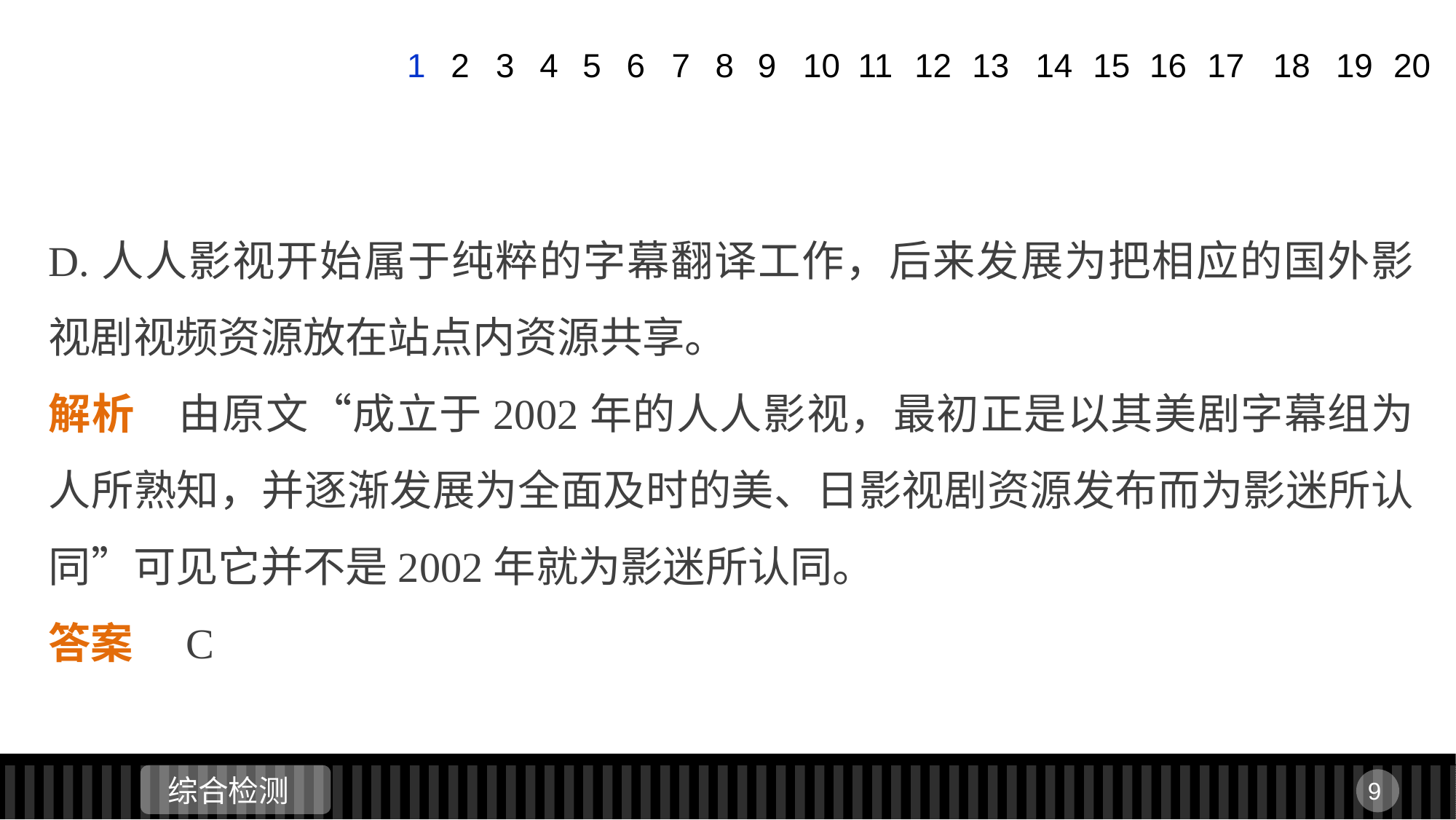

1
2
3
4
5
6
7
8
9
11
12
13
14
15
16
17
18
19
20
10
D.人人影视开始属于纯粹的字幕翻译工作，后来发展为把相应的国外影视剧视频资源放在站点内资源共享。
解析　由原文“成立于2002年的人人影视，最初正是以其美剧字幕组为人所熟知，并逐渐发展为全面及时的美、日影视剧资源发布而为影迷所认同”可见它并不是2002年就为影迷所认同。
答案　C